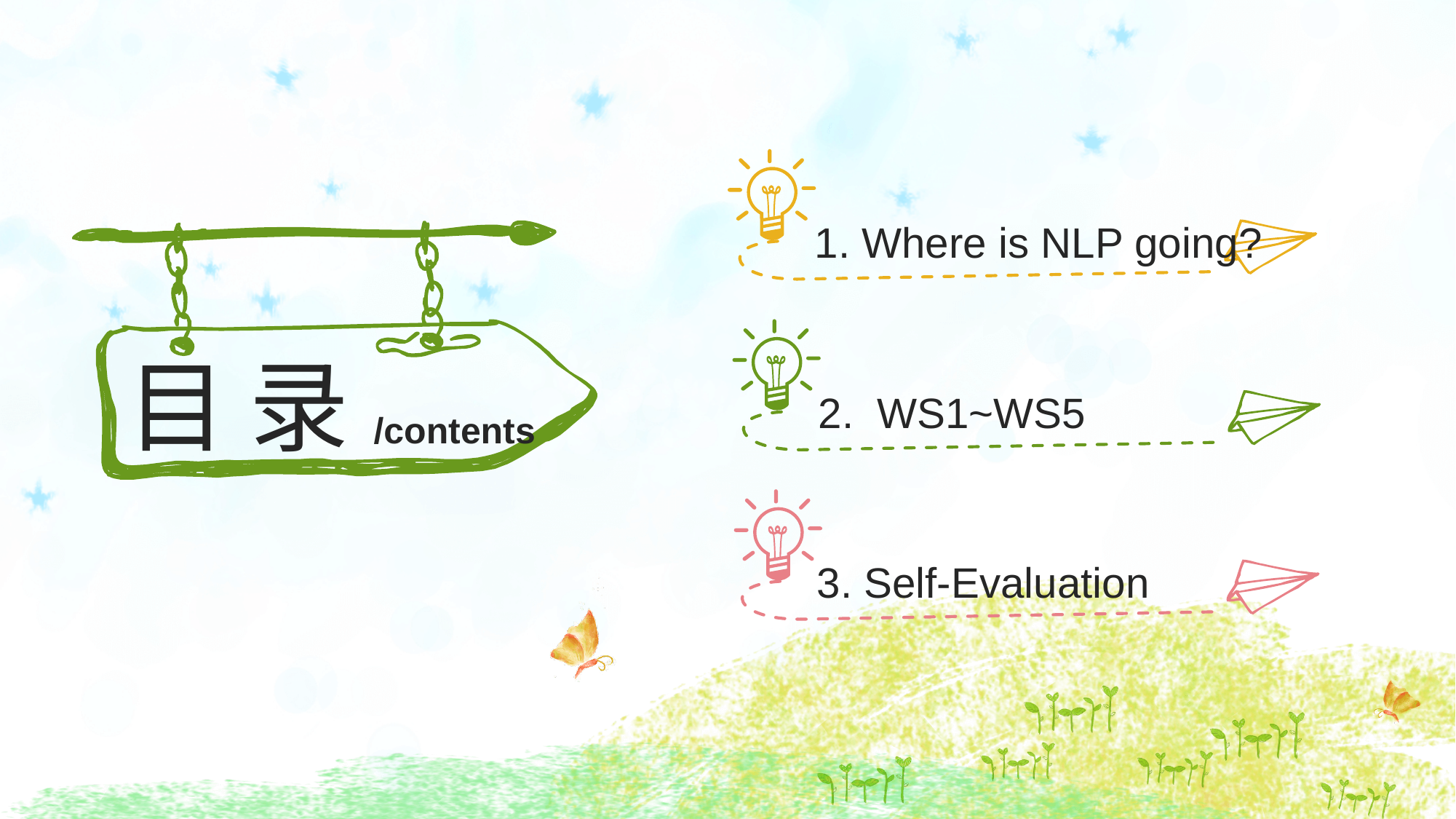

1. Where is NLP going?

目 录/contents
2.  WS1~WS5

3. Self-Evaluation